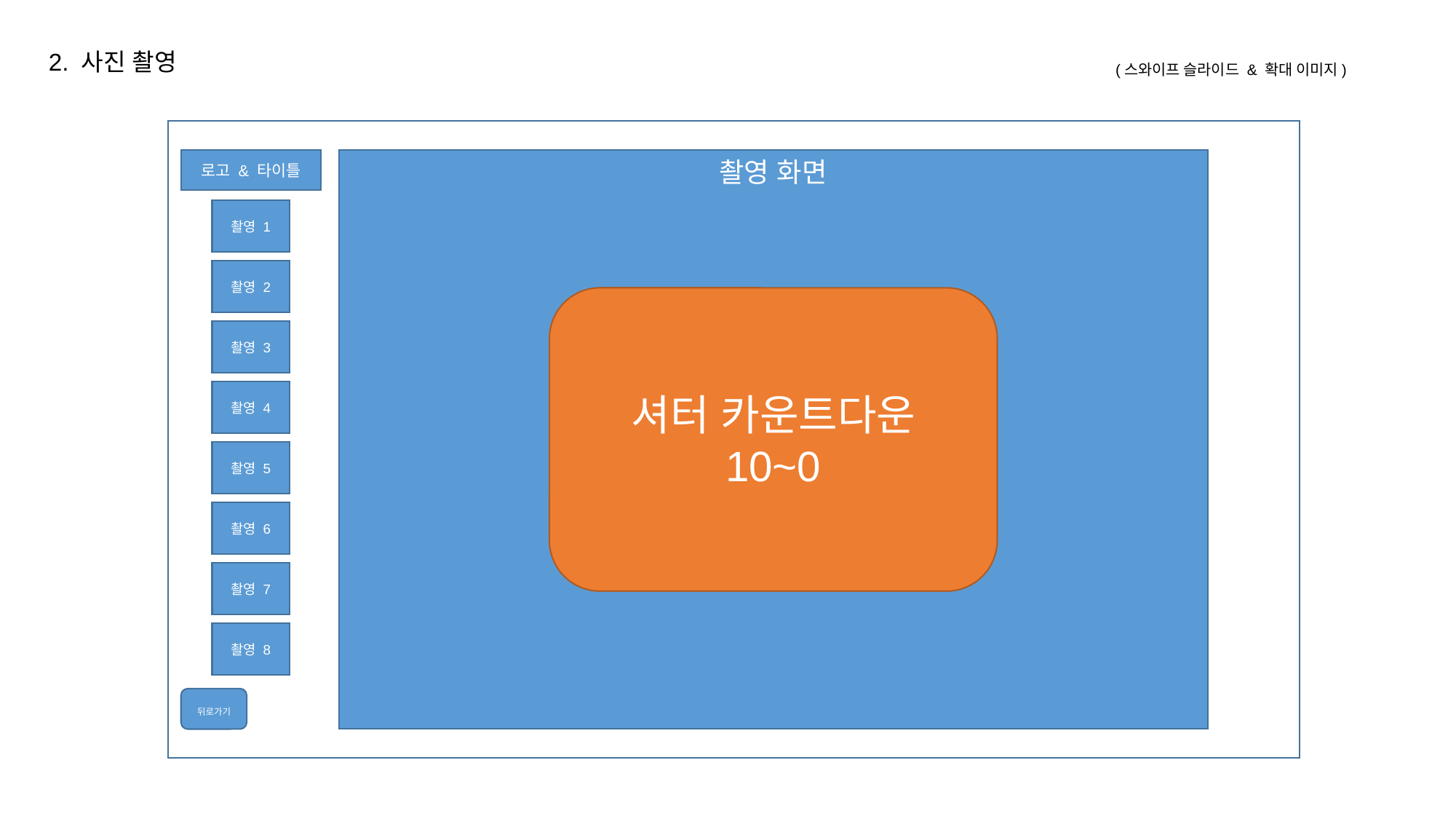

# 2. 사진 촬영
(스와이프 슬라이드 & 확대 이미지)

로고 & 타이틀
촬영 화면
셔터 카운트다운
10~0
촬영 1
촬영 2
촬영 3
촬영 4
촬영 5
촬영 6
촬영 7
촬영 8
뒤로가기